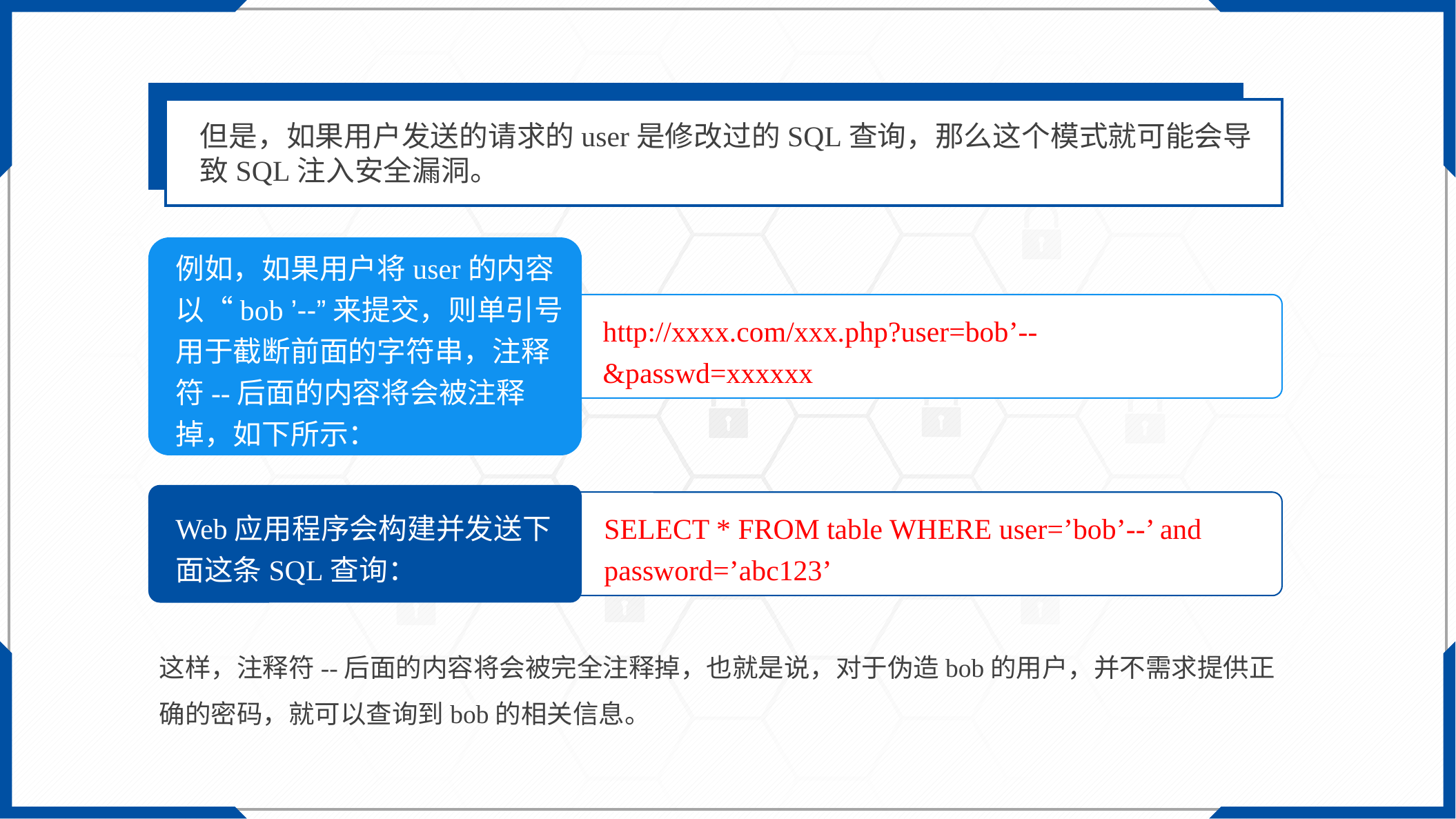

但是，如果用户发送的请求的user是修改过的SQL查询，那么这个模式就可能会导致SQL注入安全漏洞。

例如，如果用户将user的内容以“bob ’--”来提交，则单引号用于截断前面的字符串，注释符--后面的内容将会被注释掉，如下所示：

http://xxxx.com/xxx.php?user=bob’--&passwd=xxxxxx

Web应用程序会构建并发送下面这条SQL查询：

SELECT * FROM table WHERE user=’bob’--’ and password=’abc123’
这样，注释符--后面的内容将会被完全注释掉，也就是说，对于伪造bob的用户，并不需求提供正确的密码，就可以查询到bob的相关信息。